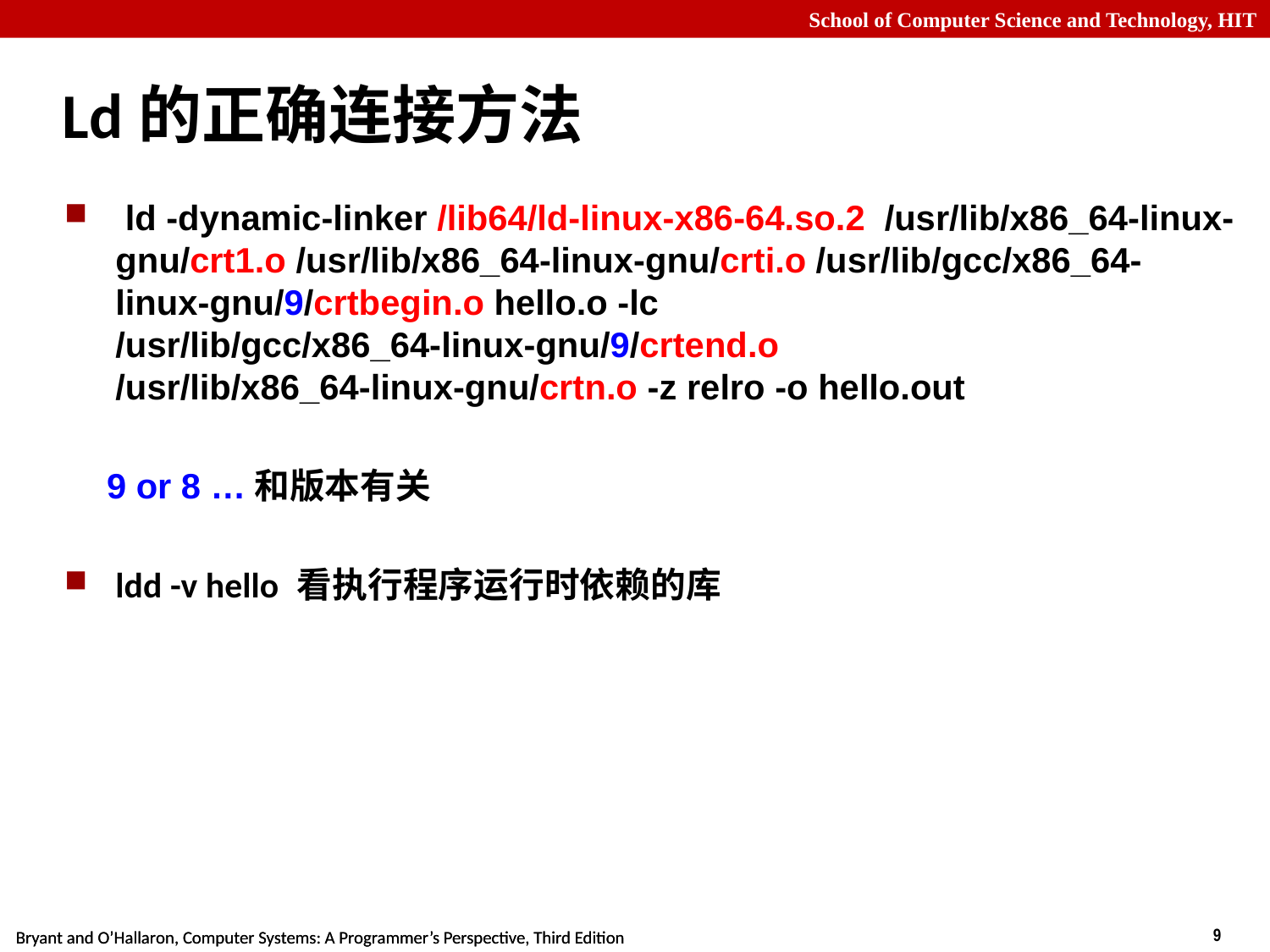

# Ld的正确连接方法
 ld -dynamic-linker /lib64/ld-linux-x86-64.so.2  /usr/lib/x86_64-linux-gnu/crt1.o /usr/lib/x86_64-linux-gnu/crti.o /usr/lib/gcc/x86_64-linux-gnu/9/crtbegin.o hello.o -lc /usr/lib/gcc/x86_64-linux-gnu/9/crtend.o /usr/lib/x86_64-linux-gnu/crtn.o -z relro -o hello.out

    9 or 8 …和版本有关

ldd -v hello 看执行程序运行时依赖的库